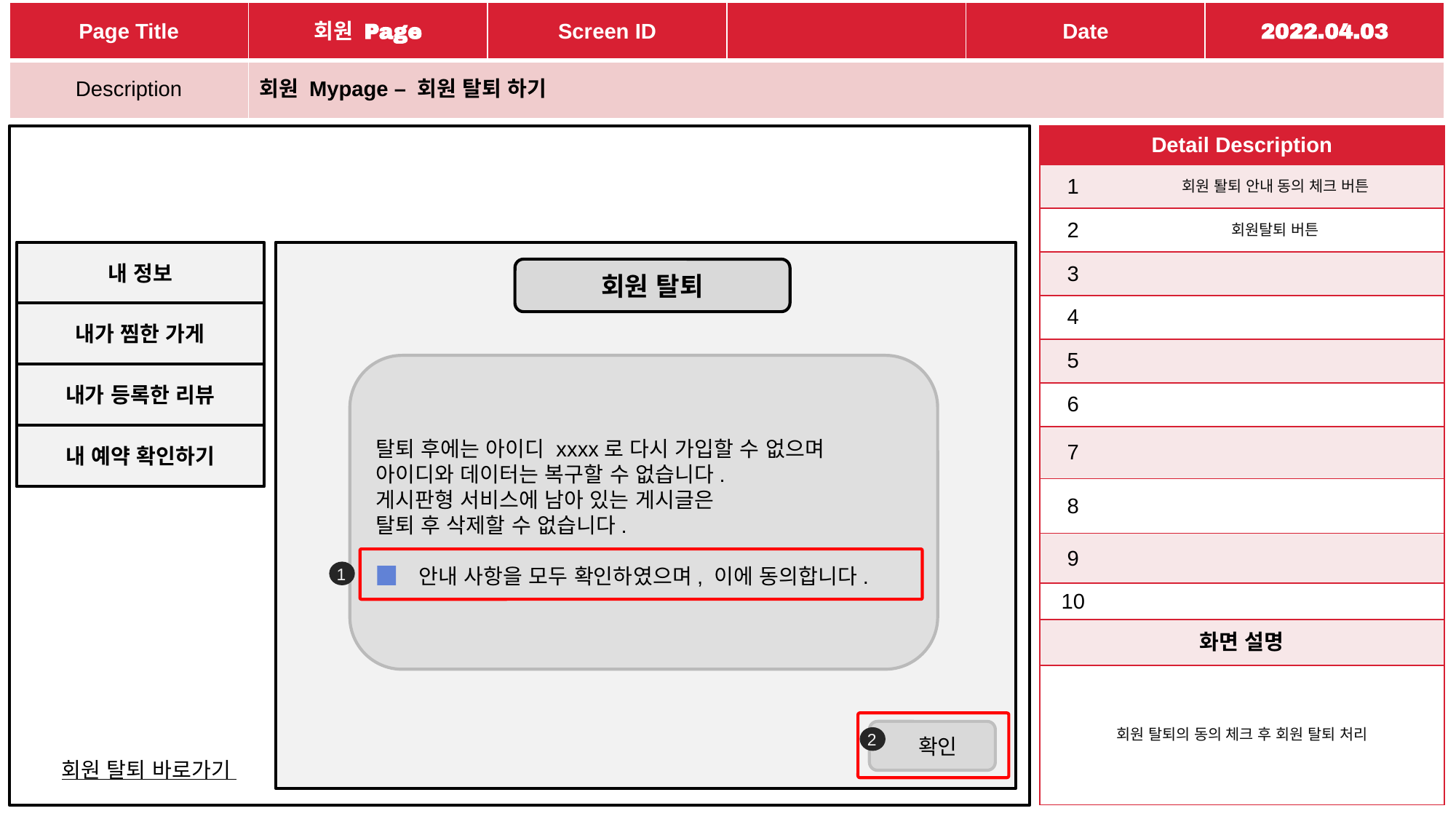

| Page Title | 회원 Page | Screen ID |  | Date | 2022.04.03 |
| --- | --- | --- | --- | --- | --- |
| Description | 회원 Mypage – 회원 탈퇴 하기 |  |  |  |  |

| Detail Description |  |
| --- | --- |
| 1 | 회원 퇄퇴 안내 동의 체크 버튼 |
| 2 | 회원탈퇴 버튼 |
| 3 |  |
| 4 |  |
| 5 |  |
| 6 |  |
| 7 |  |
| 8 |  |
| 9 |  |
| 10 |  |
| 화면 설명 |  |
| 회원 탈퇴의 동의 체크 후 회원 탈퇴 처리 |  |
내 정보

회원 탈퇴
내가 찜한 가게
탈퇴 후에는 아이디 xxxx로 다시 가입할 수 없으며
아이디와 데이터는 복구할 수 없습니다.
게시판형 서비스에 남아 있는 게시글은
탈퇴 후 삭제할 수 없습니다.

안내 사항을 모두 확인하였으며, 이에 동의합니다.
내가 등록한 리뷰
내 예약 확인하기

1

 확인
2

회원 탈퇴 바로가기